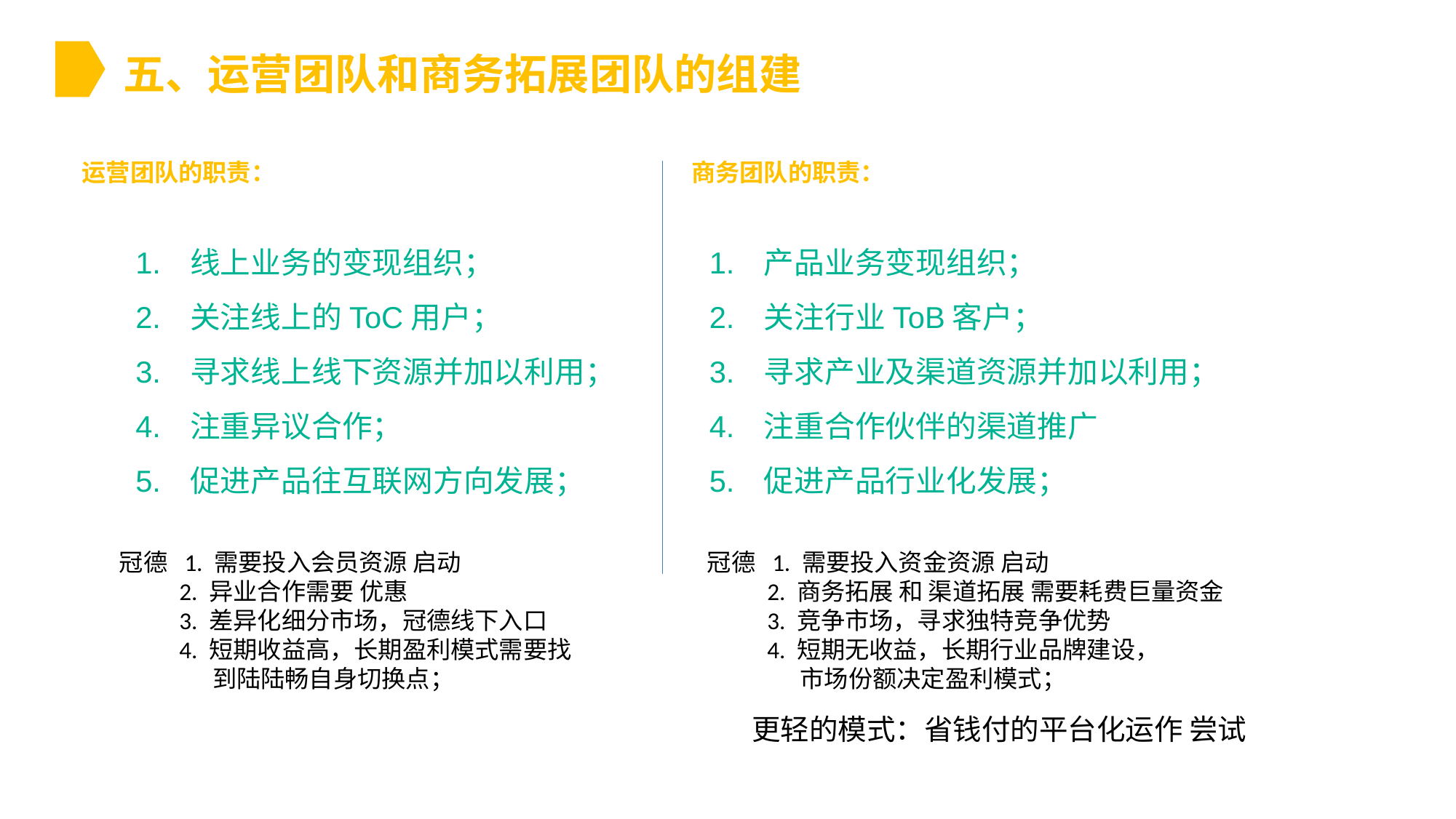

# 五、运营团队和商务拓展团队的组建
运营团队的职责：
商务团队的职责：
产品业务变现组织；
关注行业ToB客户；
寻求产业及渠道资源并加以利用；
注重合作伙伴的渠道推广
促进产品行业化发展；

线上业务的变现组织；
关注线上的ToC用户；
寻求线上线下资源并加以利用；
注重异议合作；
促进产品往互联网方向发展；

冠德  1. 需要投入会员资源 启动
           2. 异业合作需要 优惠
           3. 差异化细分市场，冠德线下入口
           4. 短期收益高，长期盈利模式需要找
                到陆陆畅自身切换点；

冠德  1. 需要投入资金资源 启动
           2. 商务拓展 和 渠道拓展 需要耗费巨量资金
           3. 竞争市场，寻求独特竞争优势
           4. 短期无收益，长期行业品牌建设，
                市场份额决定盈利模式；
更轻的模式：省钱付的平台化运作 尝试